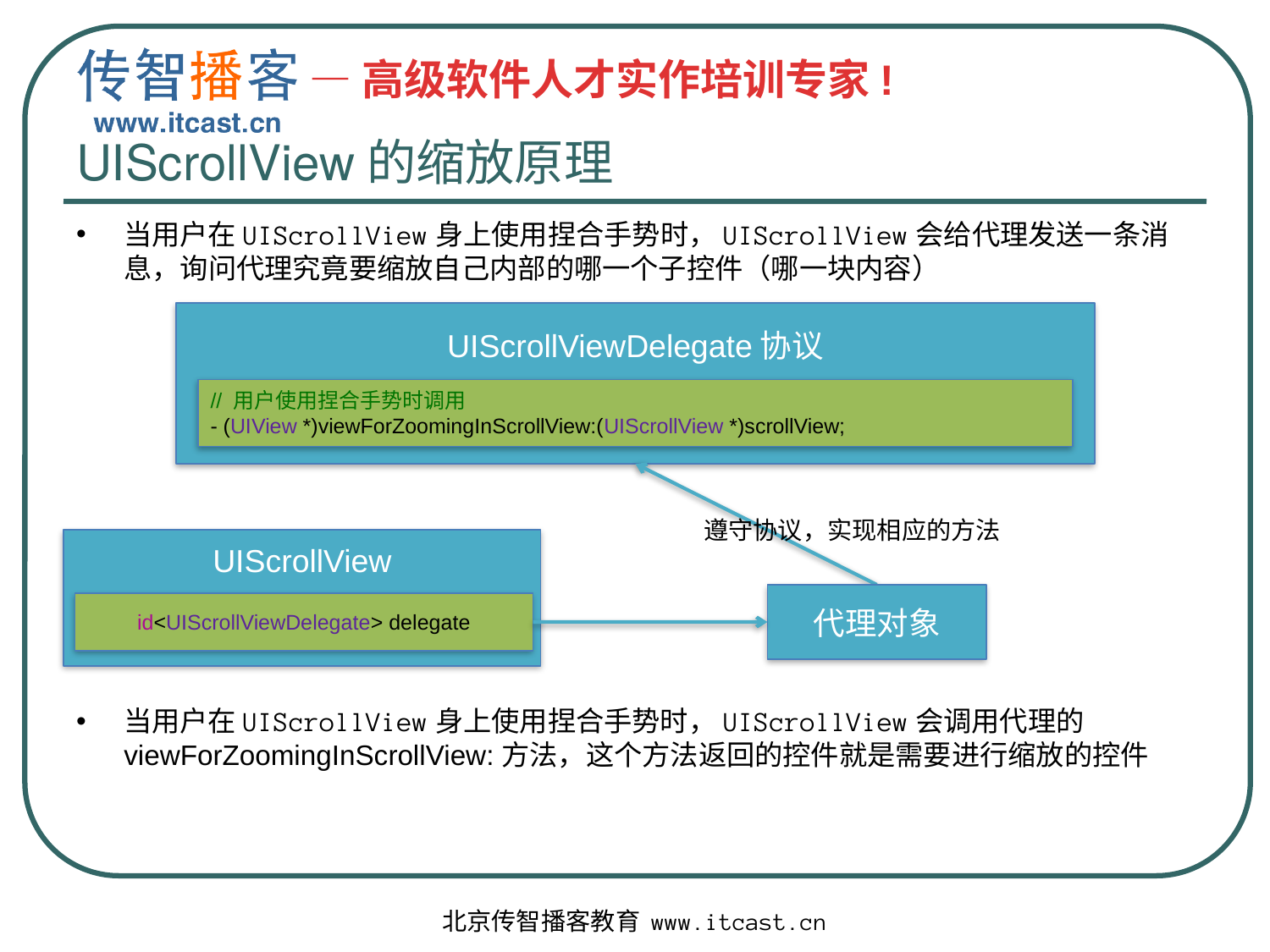

# UIScrollView的缩放原理
当用户在UIScrollView身上使用捏合手势时，UIScrollView会给代理发送一条消息，询问代理究竟要缩放自己内部的哪一个子控件（哪一块内容）

UIScrollViewDelegate协议

遵守协议，实现相应的方法

// 用户使用捏合手势时调用
- (UIView *)viewForZoomingInScrollView:(UIScrollView *)scrollView;

UIScrollView

id<UIScrollViewDelegate> delegate

代理对象

当用户在UIScrollView身上使用捏合手势时，UIScrollView会调用代理的viewForZoomingInScrollView:方法，这个方法返回的控件就是需要进行缩放的控件